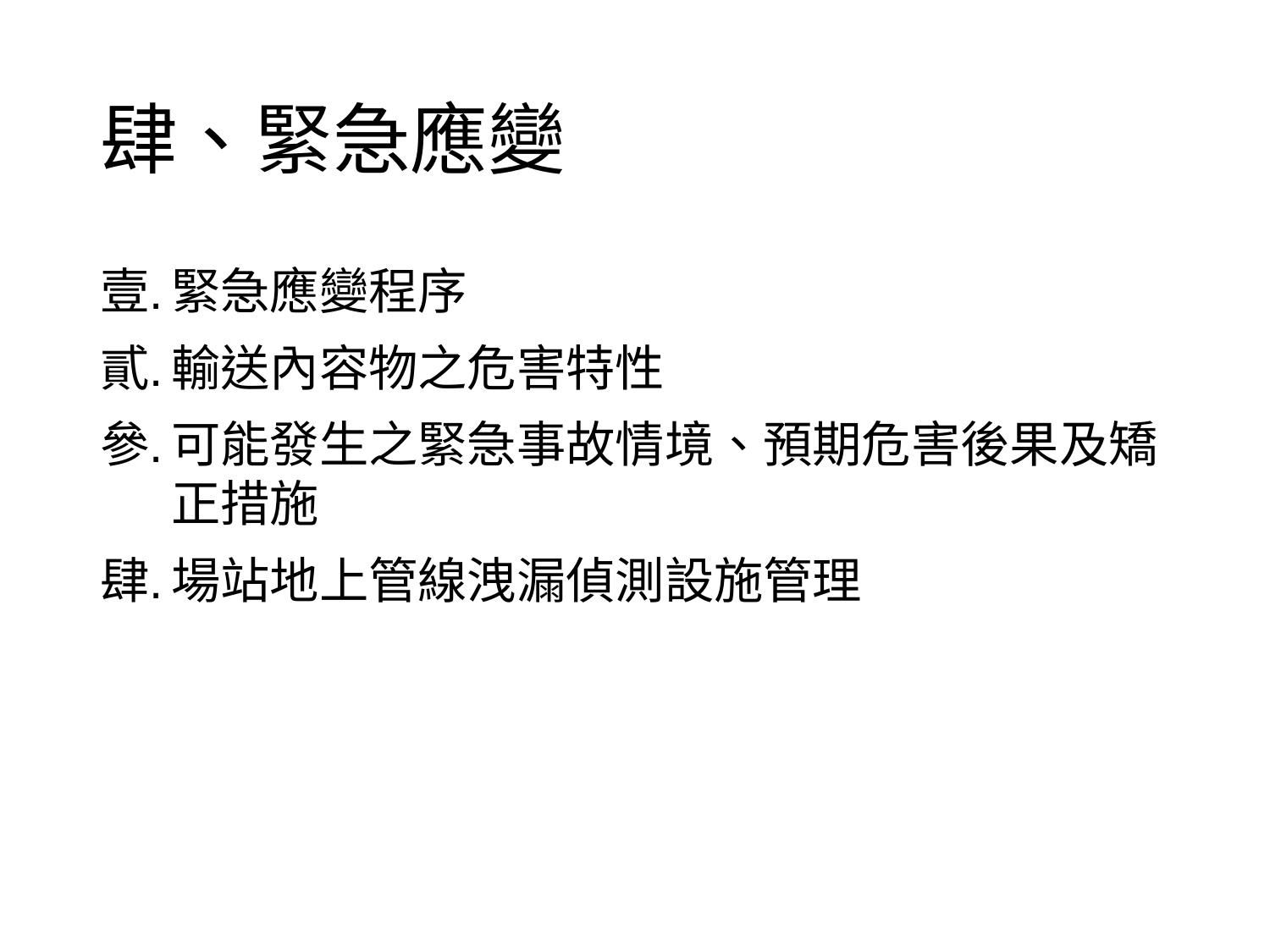

# 肆、緊急應變
緊急應變程序
輸送內容物之危害特性
可能發生之緊急事故情境、預期危害後果及矯正措施
場站地上管線洩漏偵測設施管理